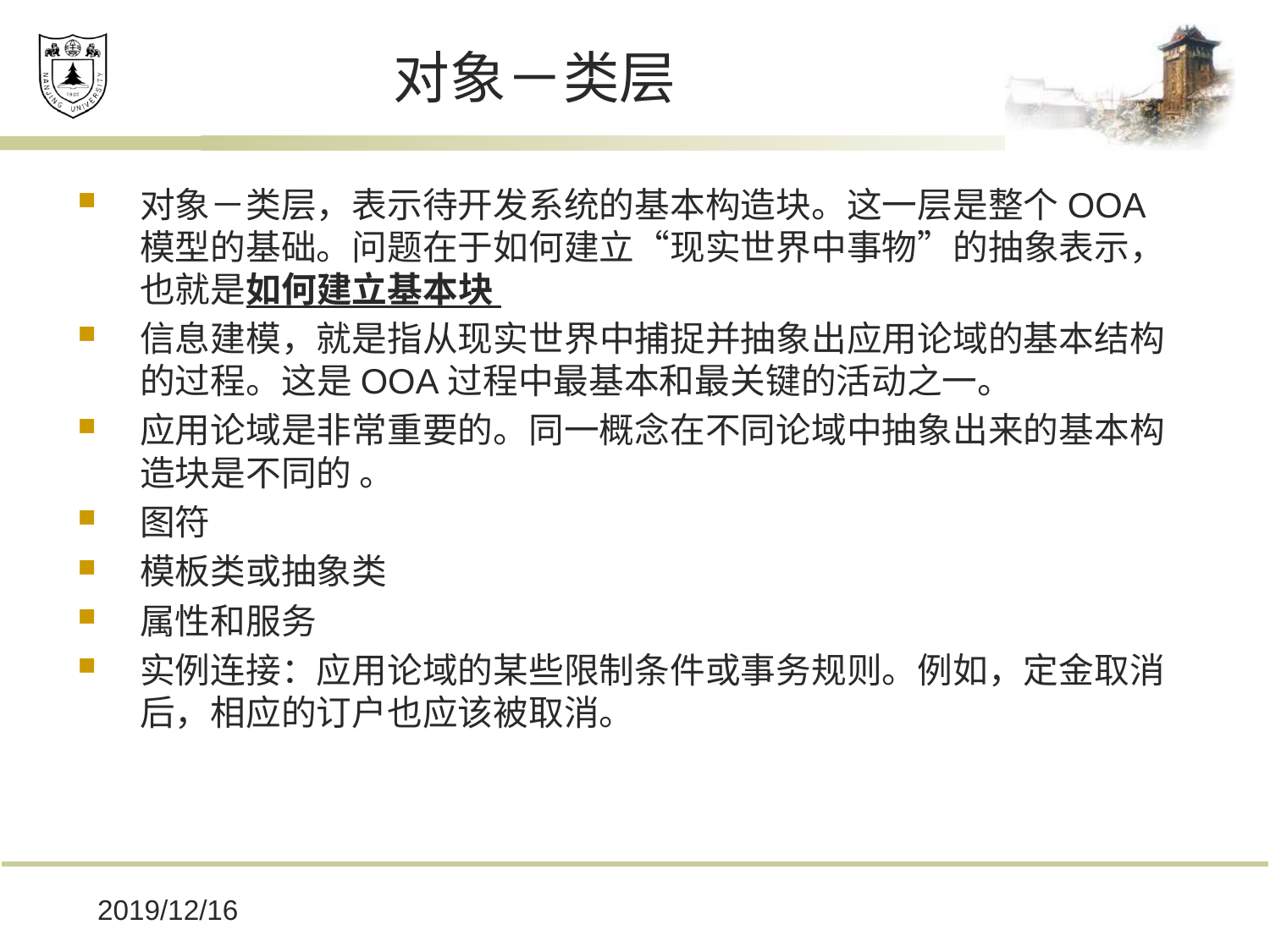

# 对象－类层
对象－类层，表示待开发系统的基本构造块。这一层是整个OOA模型的基础。问题在于如何建立“现实世界中事物”的抽象表示，也就是如何建立基本块
信息建模，就是指从现实世界中捕捉并抽象出应用论域的基本结构的过程。这是OOA过程中最基本和最关键的活动之一。
应用论域是非常重要的。同一概念在不同论域中抽象出来的基本构造块是不同的 。
图符
模板类或抽象类
属性和服务
实例连接：应用论域的某些限制条件或事务规则。例如，定金取消后，相应的订户也应该被取消。

2019/12/16